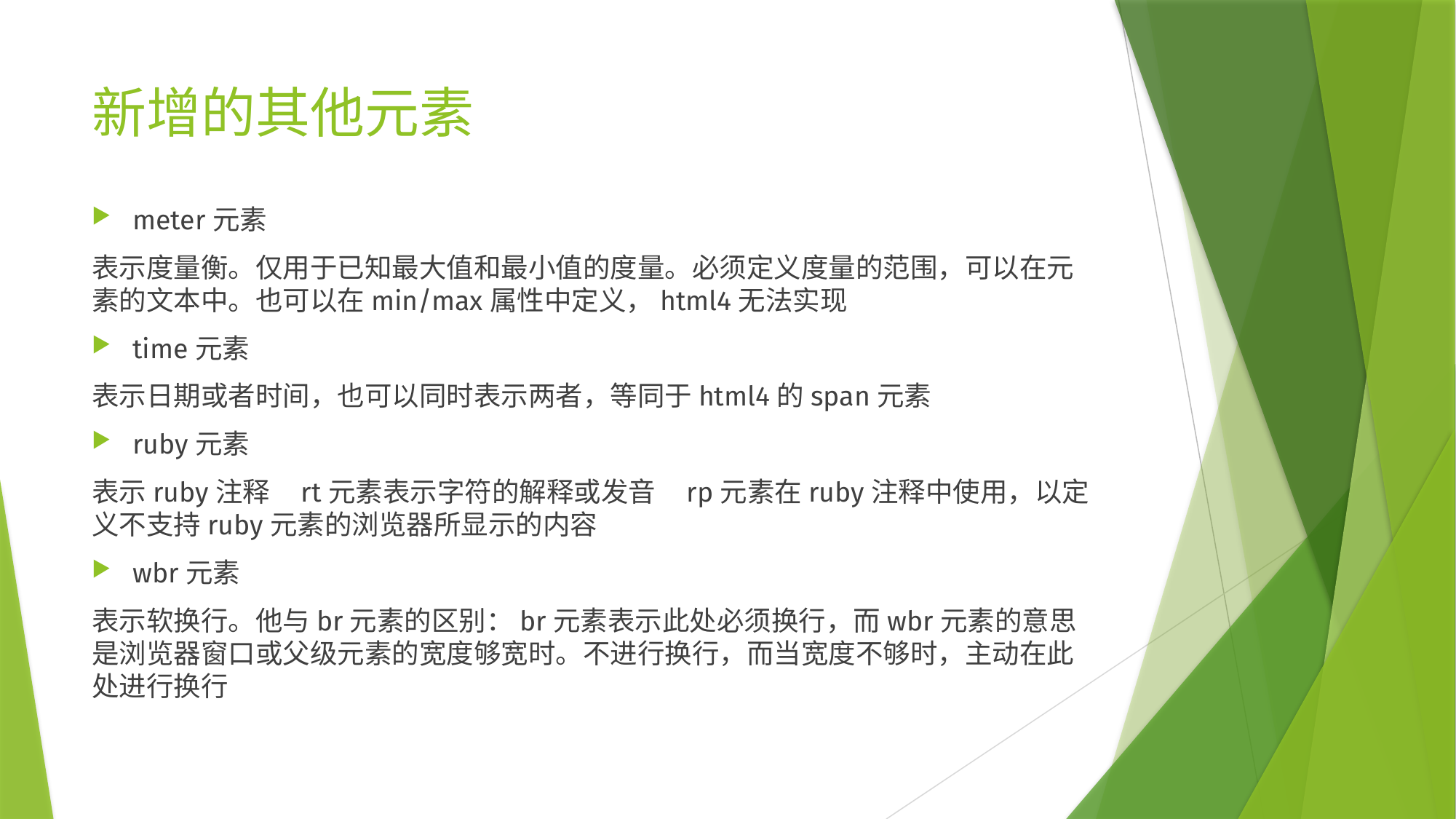

# 新增的其他元素
meter元素
表示度量衡。仅用于已知最大值和最小值的度量。必须定义度量的范围，可以在元素的文本中。也可以在min/max属性中定义，html4无法实现
time元素
表示日期或者时间，也可以同时表示两者，等同于html4的span元素
ruby元素
表示ruby注释    rt元素表示字符的解释或发音    rp元素在ruby注释中使用，以定义不支持ruby元素的浏览器所显示的内容
wbr元素
表示软换行。他与br元素的区别：br元素表示此处必须换行，而wbr元素的意思是浏览器窗口或父级元素的宽度够宽时。不进行换行，而当宽度不够时，主动在此处进行换行